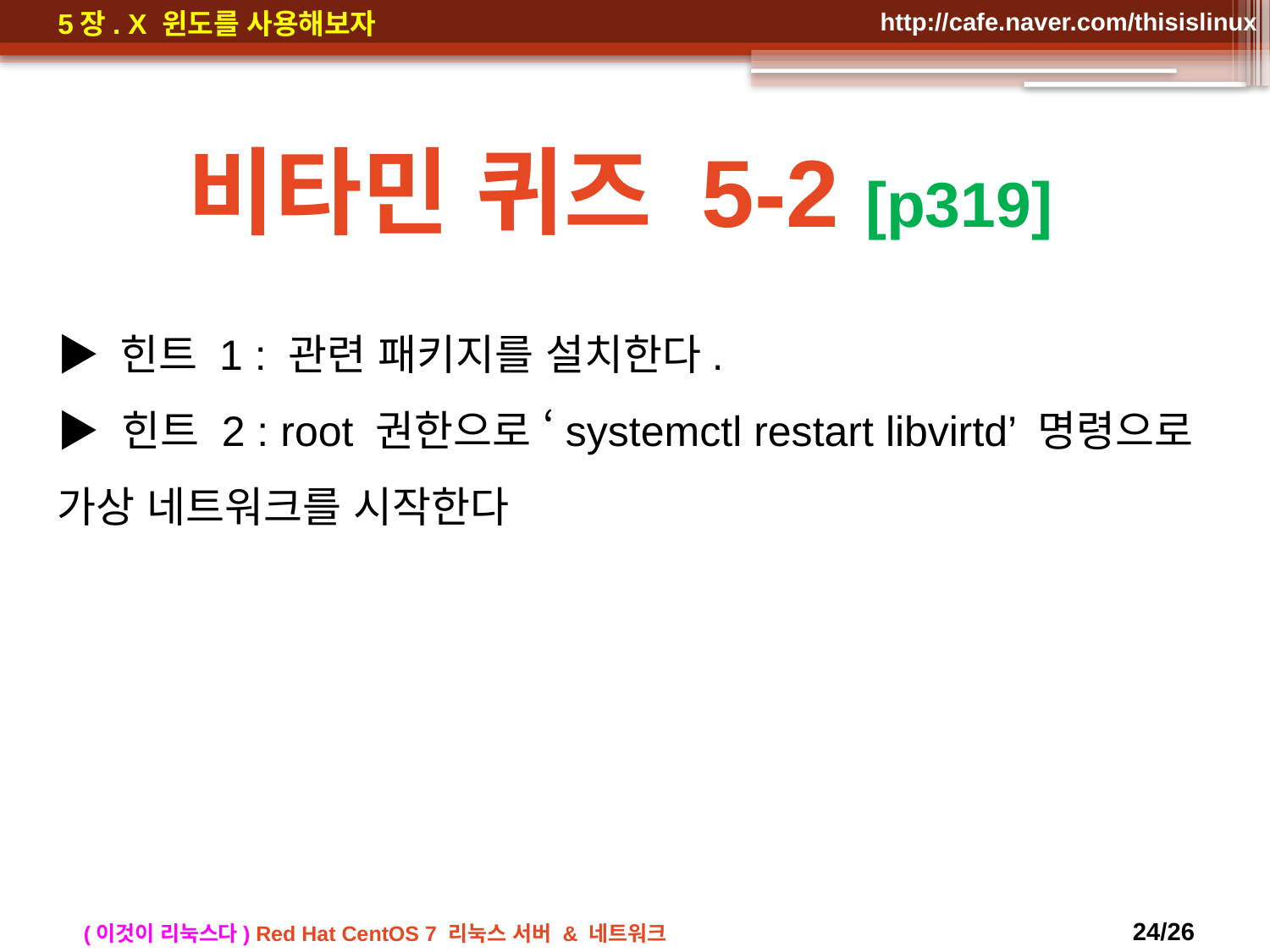

비타민 퀴즈 5-2 [p319]
▶ 힌트 1 : 관련 패키지를 설치한다.
▶ 힌트 2 : root 권한으로 ‘systemctl restart libvirtd’ 명령으로 가상 네트워크를 시작한다